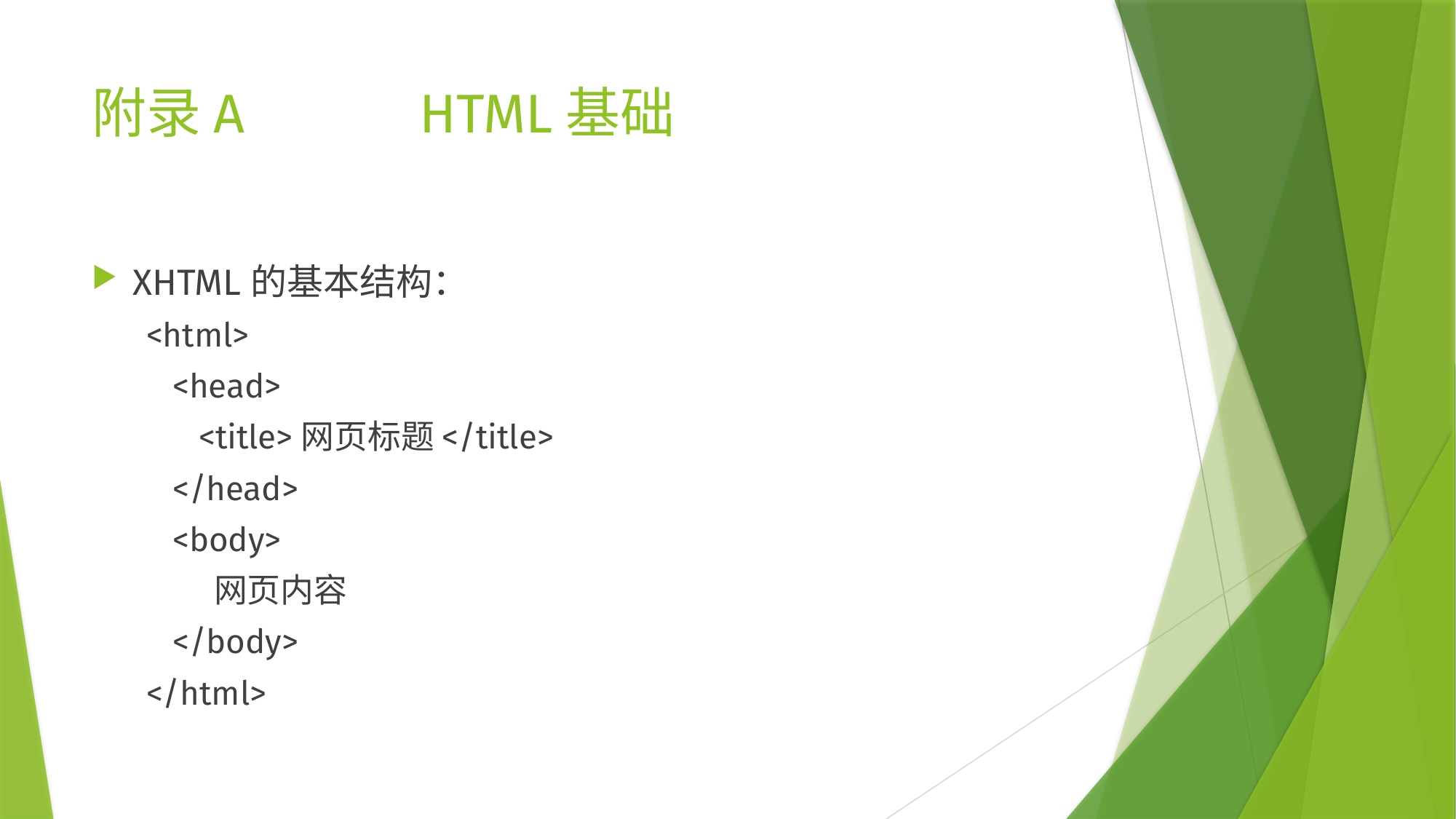

# 附录A		HTML基础
XHTML的基本结构：
<html>
   <head>
      <title>网页标题</title>
   </head>
   <body>
        网页内容
   </body>
</html>